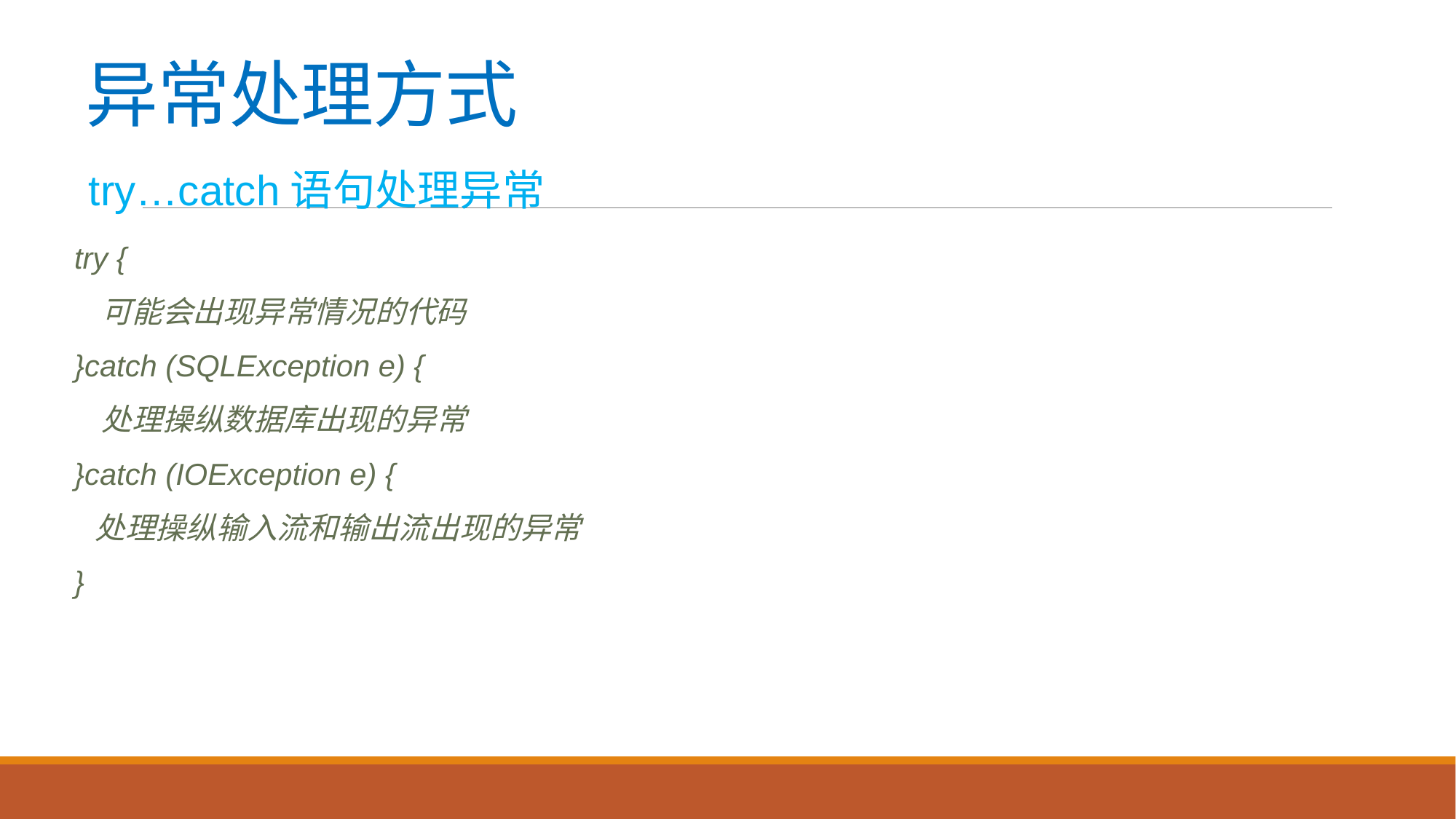

# 异常处理方式
try…catch语句处理异常
try {
   可能会出现异常情况的代码
}catch (SQLException e) {
   处理操纵数据库出现的异常
}catch (IOException e) {
  处理操纵输入流和输出流出现的异常
}